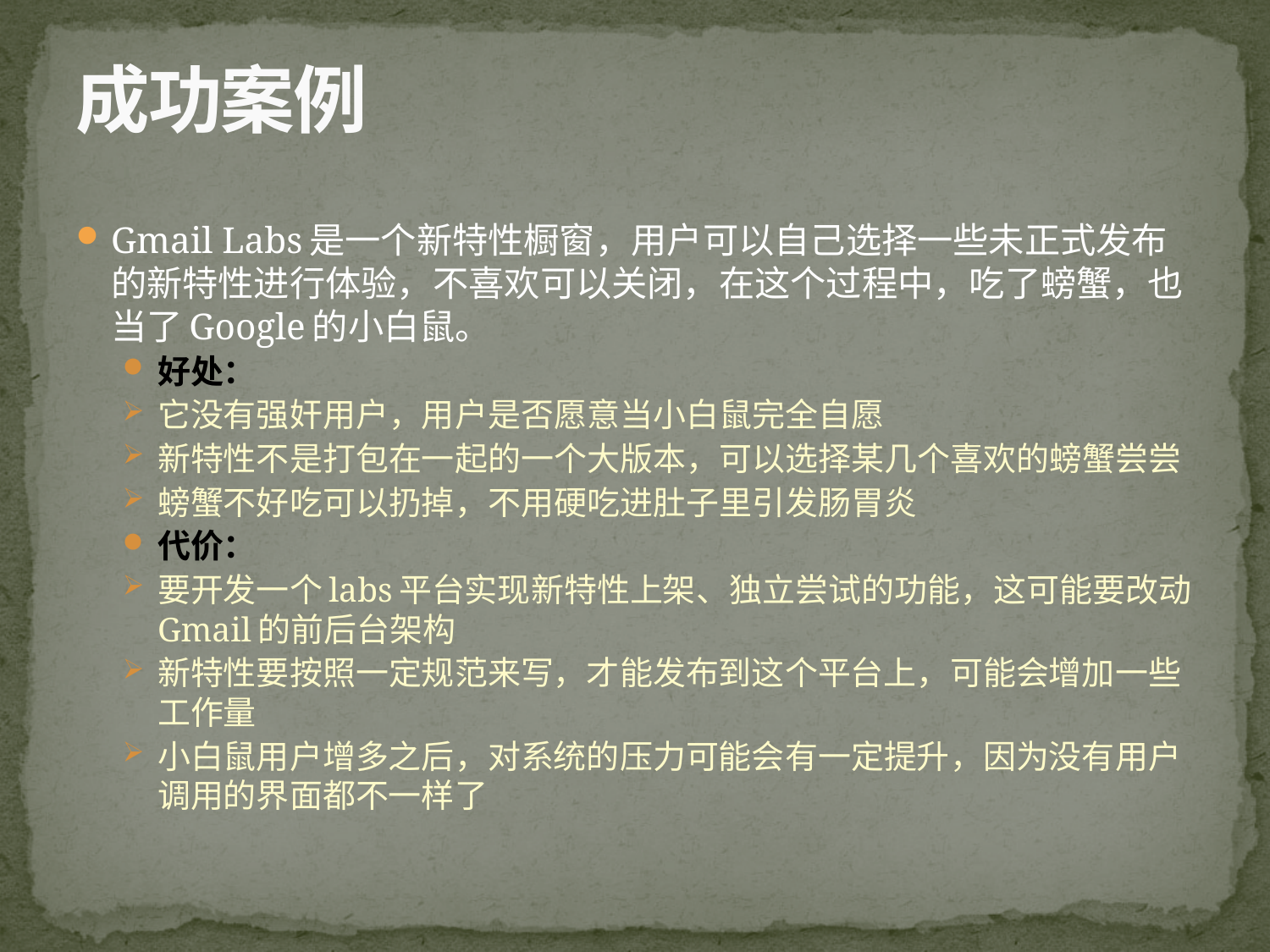

# 成功案例
Gmail Labs是一个新特性橱窗，用户可以自己选择一些未正式发布的新特性进行体验，不喜欢可以关闭，在这个过程中，吃了螃蟹，也当了Google的小白鼠。
好处：
它没有强奸用户，用户是否愿意当小白鼠完全自愿
新特性不是打包在一起的一个大版本，可以选择某几个喜欢的螃蟹尝尝
螃蟹不好吃可以扔掉，不用硬吃进肚子里引发肠胃炎
代价：
要开发一个labs平台实现新特性上架、独立尝试的功能，这可能要改动Gmail的前后台架构
新特性要按照一定规范来写，才能发布到这个平台上，可能会增加一些工作量
小白鼠用户增多之后，对系统的压力可能会有一定提升，因为没有用户调用的界面都不一样了